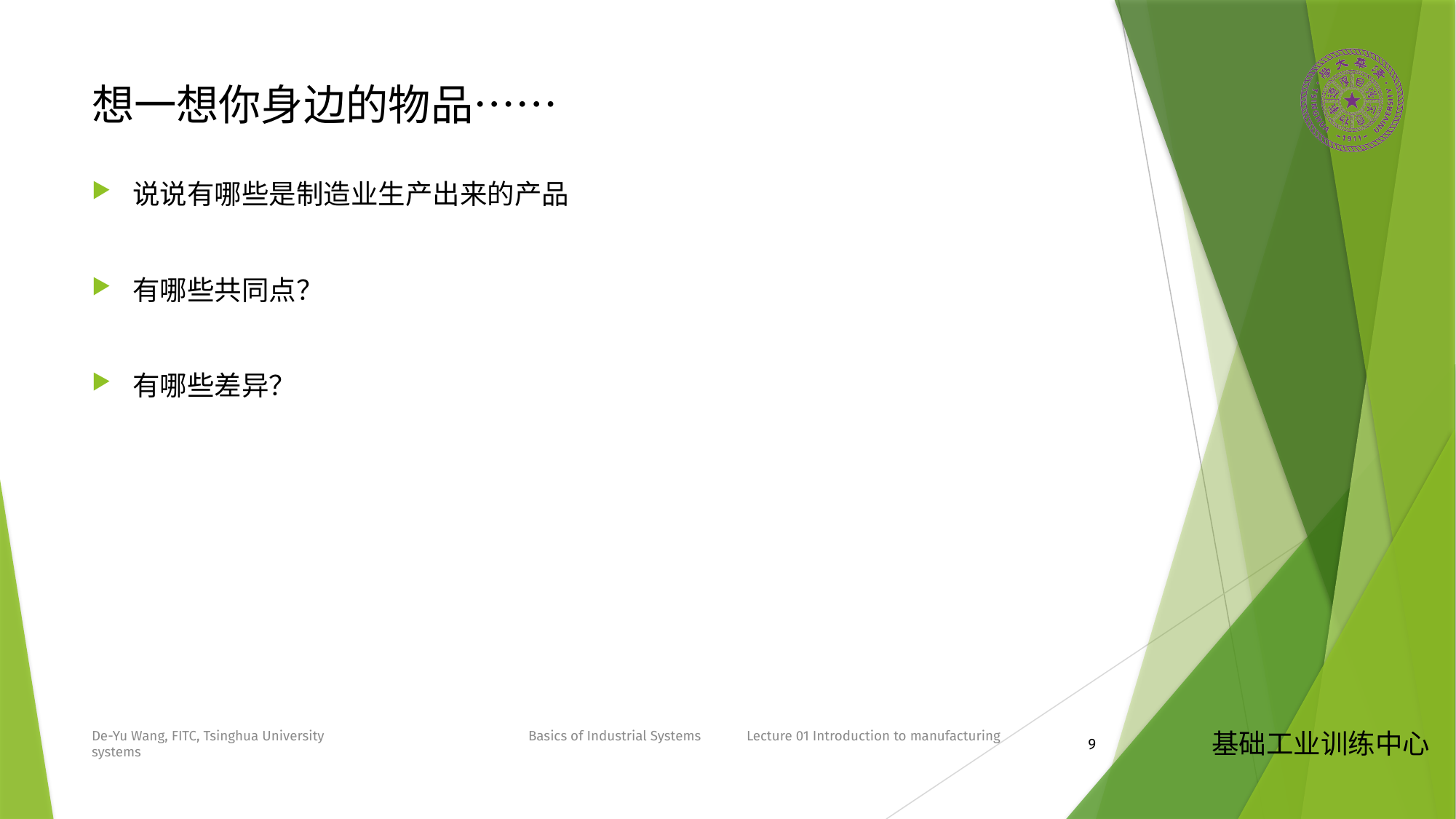

# 想一想你身边的物品……
说说有哪些是制造业生产出来的产品

有哪些共同点？

有哪些差异？
9